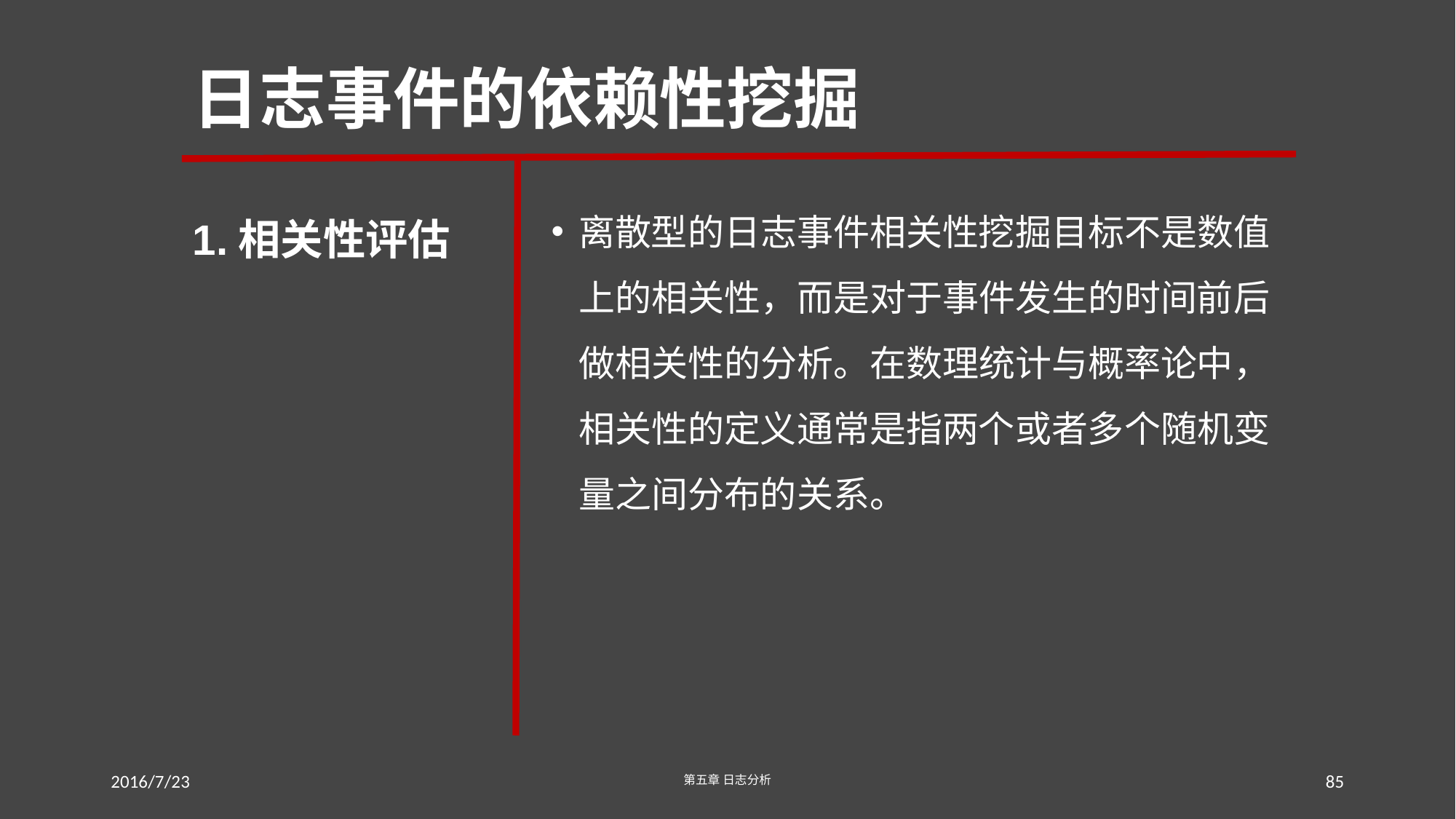

# 日志事件的依赖性挖掘
1.相关性评估

离散型的日志事件相关性挖掘目标不是数值上的相关性，而是对于事件发生的时间前后做相关性的分析。在数理统计与概率论中，相关性的定义通常是指两个或者多个随机变量之间分布的关系。
2016/7/23
第五章 日志分析
85